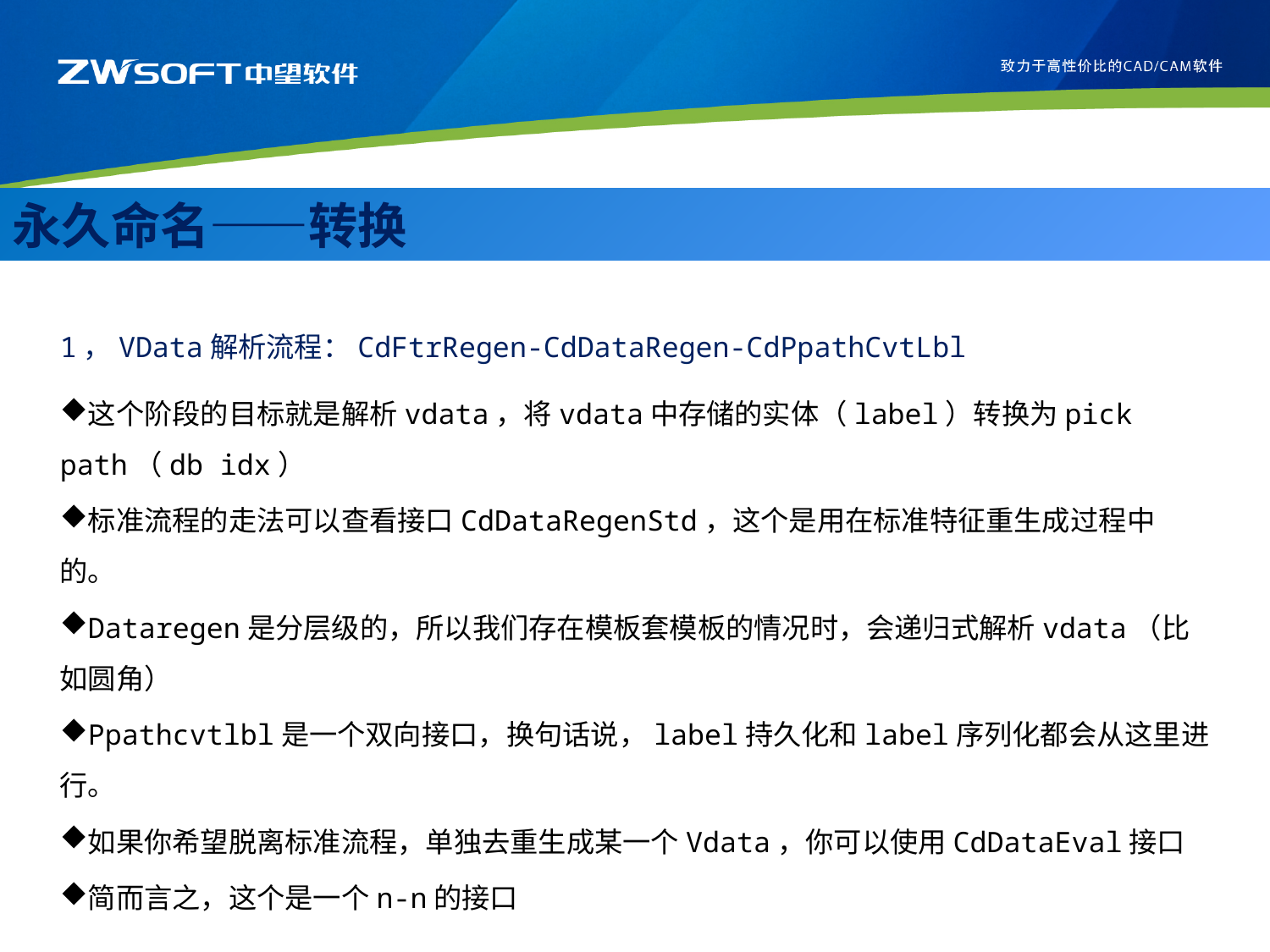

永久命名——转换
1，VData解析流程：CdFtrRegen-CdDataRegen-CdPpathCvtLbl
这个阶段的目标就是解析vdata，将vdata中存储的实体（label）转换为pick path（db idx）
标准流程的走法可以查看接口CdDataRegenStd，这个是用在标准特征重生成过程中的。
Dataregen是分层级的，所以我们存在模板套模板的情况时，会递归式解析vdata（比如圆角）
Ppathcvtlbl是一个双向接口，换句话说，label持久化和label序列化都会从这里进行。
如果你希望脱离标准流程，单独去重生成某一个Vdata，你可以使用CdDataEval接口
简而言之，这个是一个n-n的接口